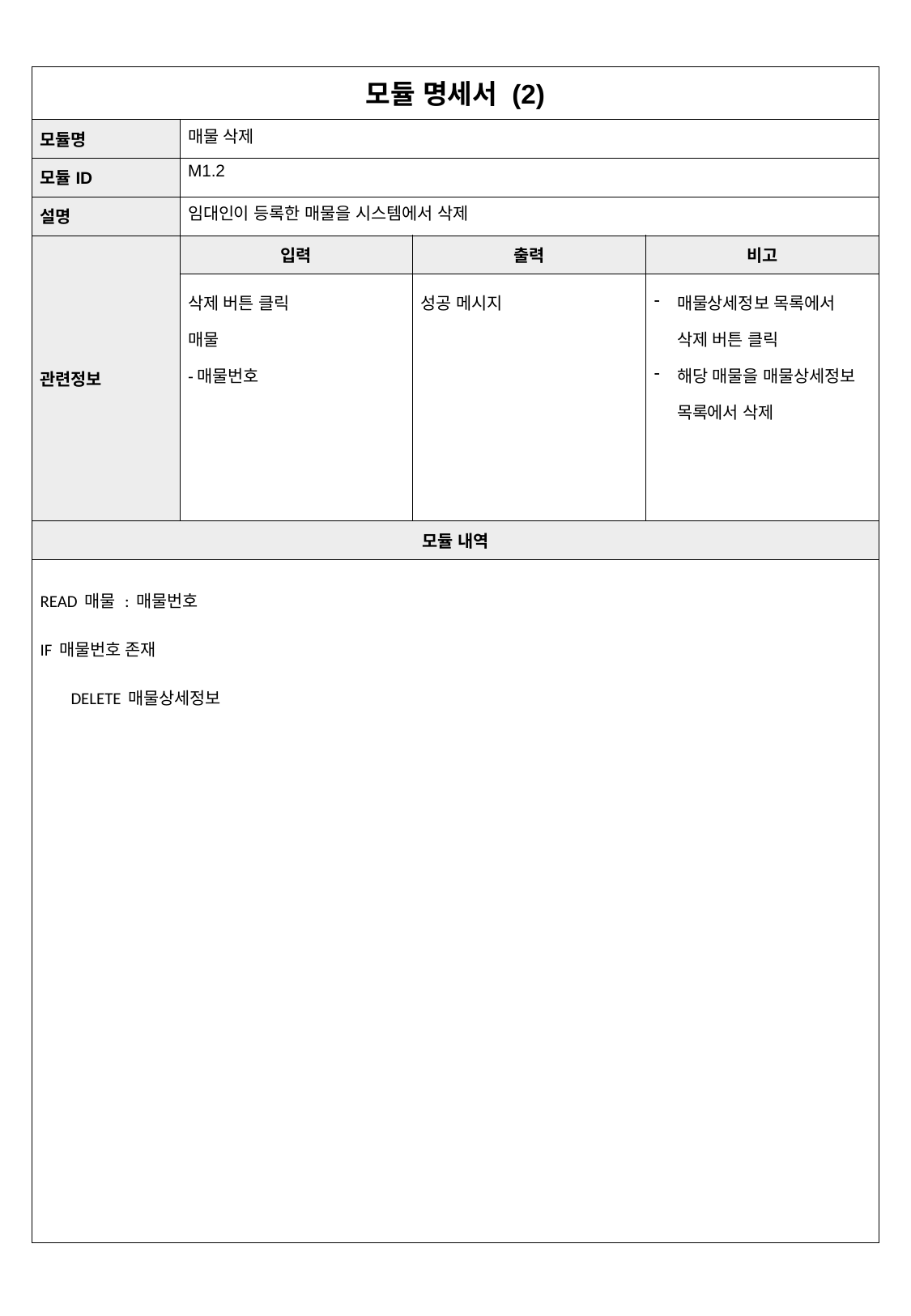

| 모듈 명세서 (2) | 주문신청서작성 |  |  |
| --- | --- | --- | --- |
| 모듈명 | 매물 삭제 |  |  |
| 모듈ID | M1.2 |  |  |
| 설명 | 임대인이 등록한 매물을 시스템에서 삭제 |  |  |
| 관련정보 | 입력 | 출력 | 비고 |
|  | 삭제 버튼 클릭 매물 -매물번호 | 성공 메시지 | 매물상세정보 목록에서 삭제 버튼 클릭 해당 매물을 매물상세정보 목록에서 삭제 |
| 모듈 내역 |  |  |  |
| READ 매물 : 매물번호 IF 매물번호 존재 DELETE 매물상세정보 |  |  |  |